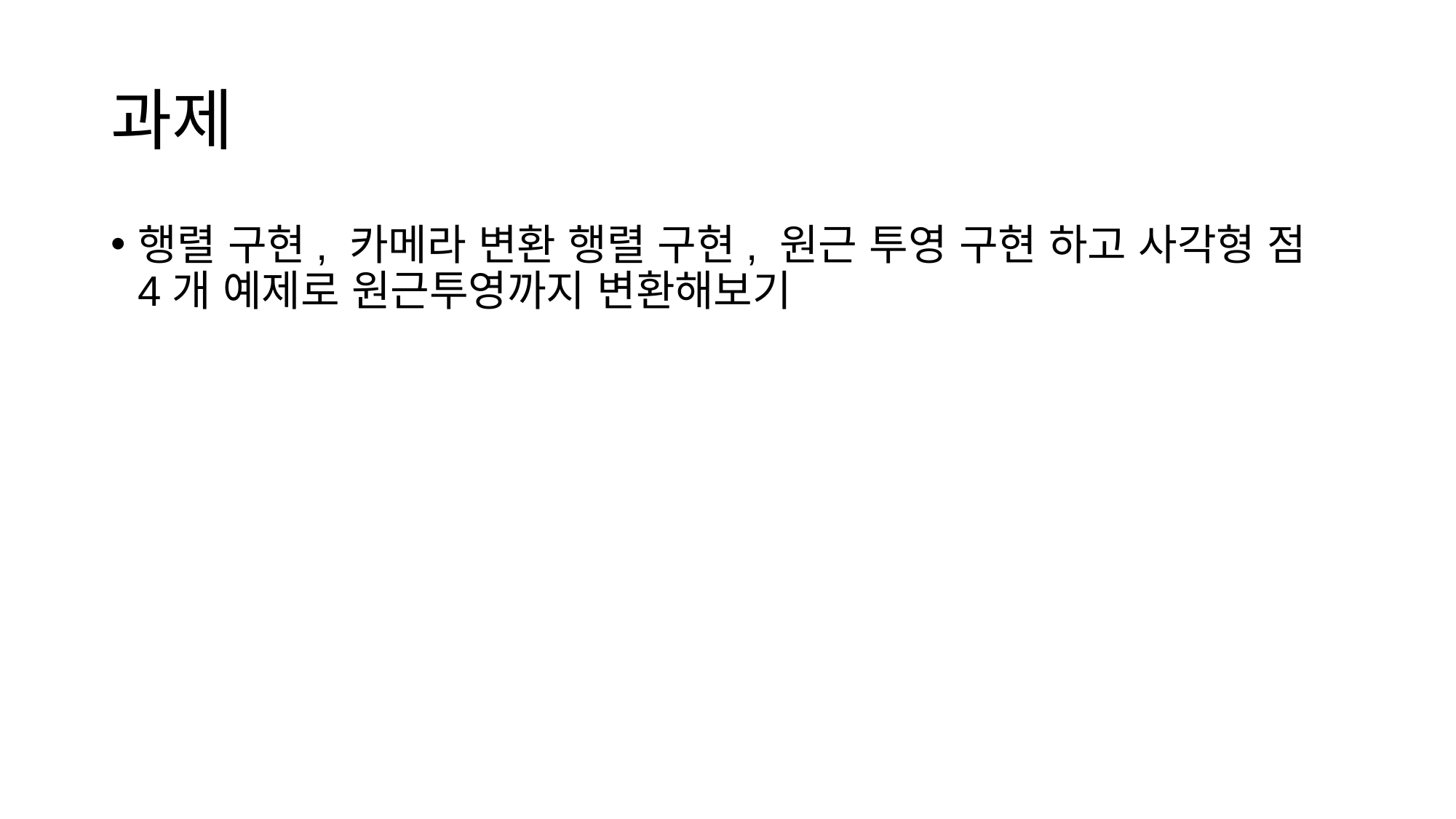

# 과제
행렬 구현, 카메라 변환 행렬 구현, 원근 투영 구현 하고 사각형 점 4개 예제로 원근투영까지 변환해보기